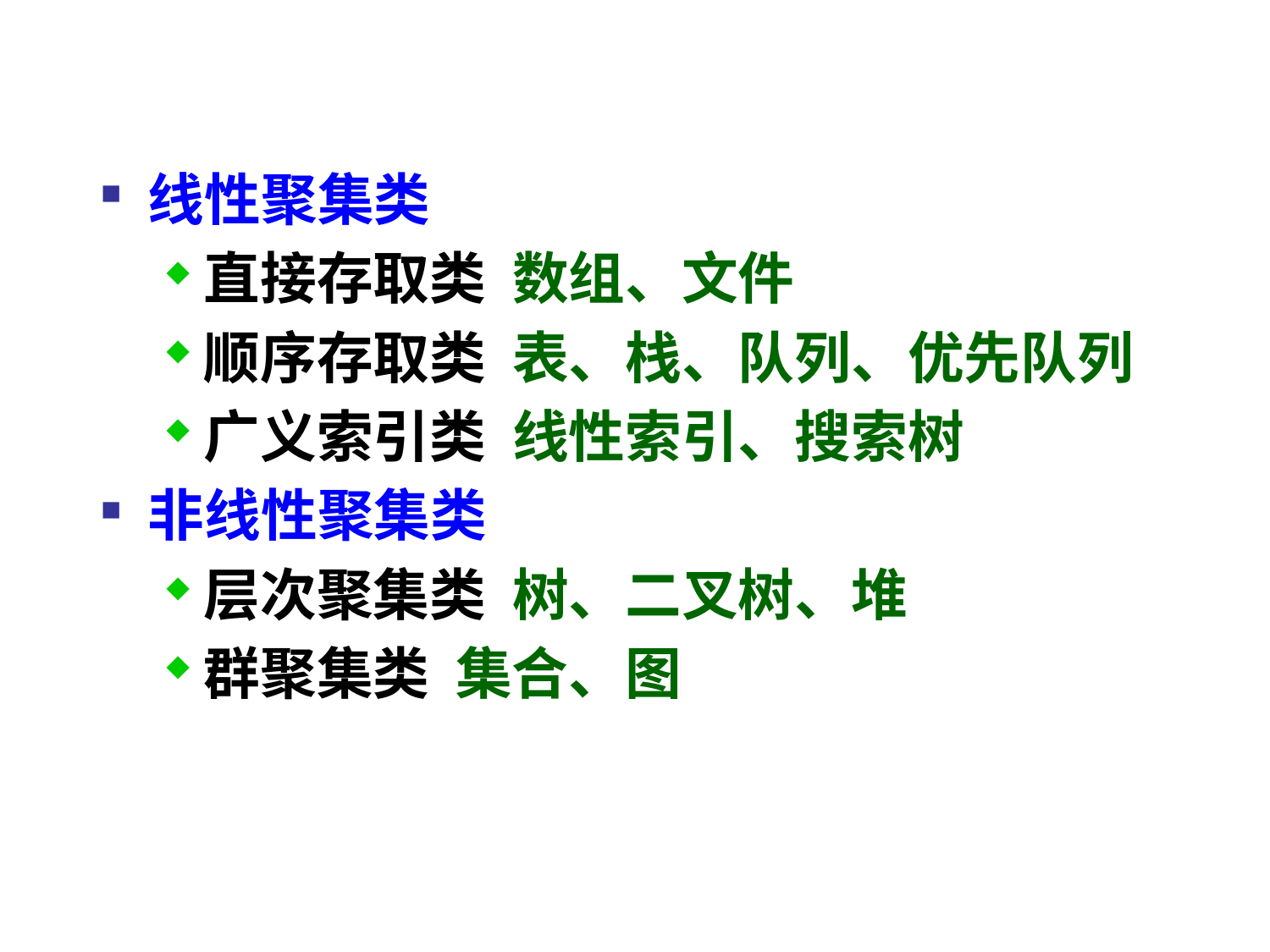

线性聚集类
直接存取类  数组、文件
顺序存取类  表、栈、队列、优先队列
广义索引类  线性索引、搜索树
非线性聚集类
层次聚集类  树、二叉树、堆
群聚集类  集合、图
29